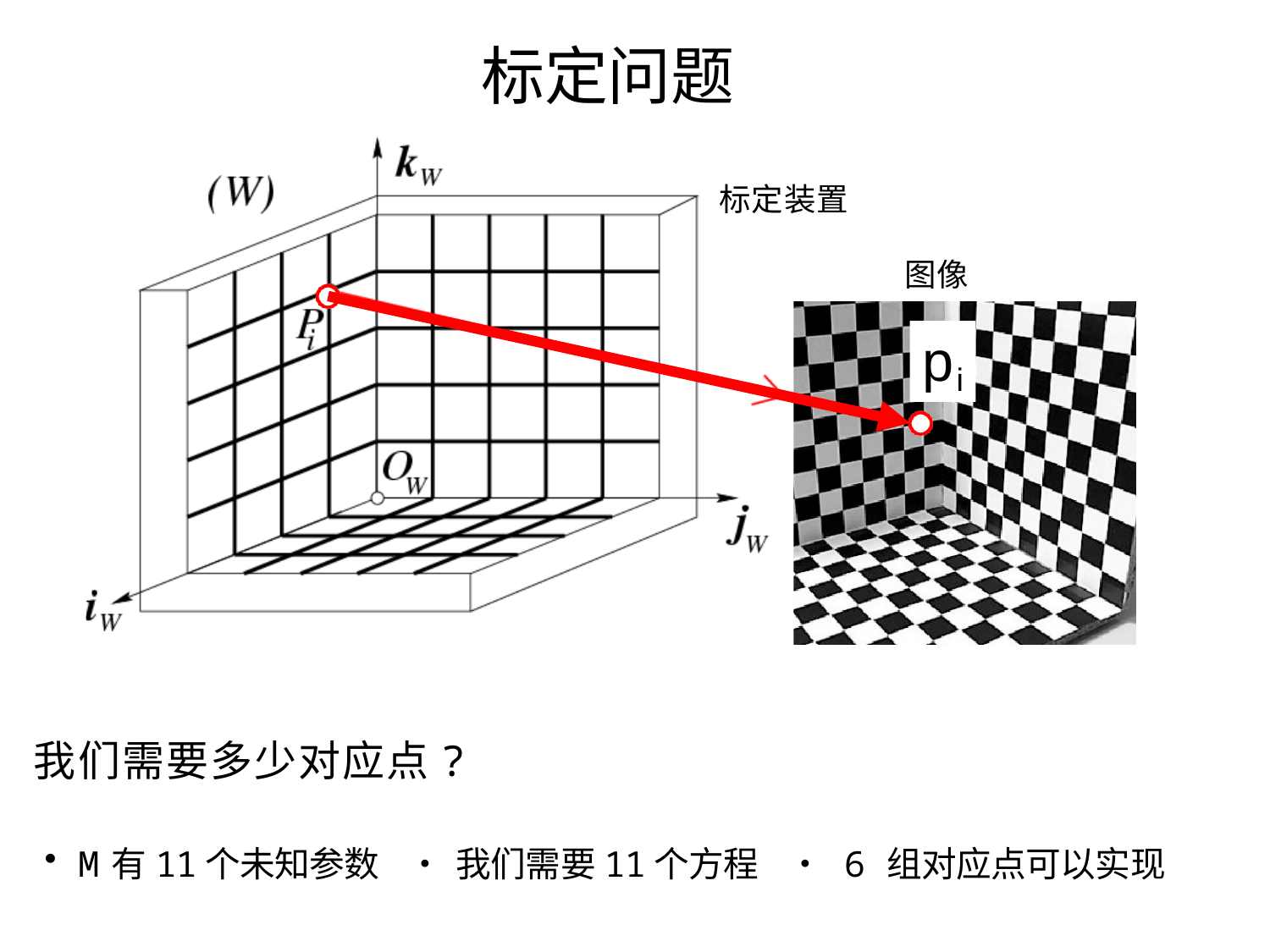

# 标定问题

标定装置
image

图像

jjCC
ppii

pi

我们需要多少对应点?
M有11个未知参数    •我们需要11个方程    •6组对应点可以实现